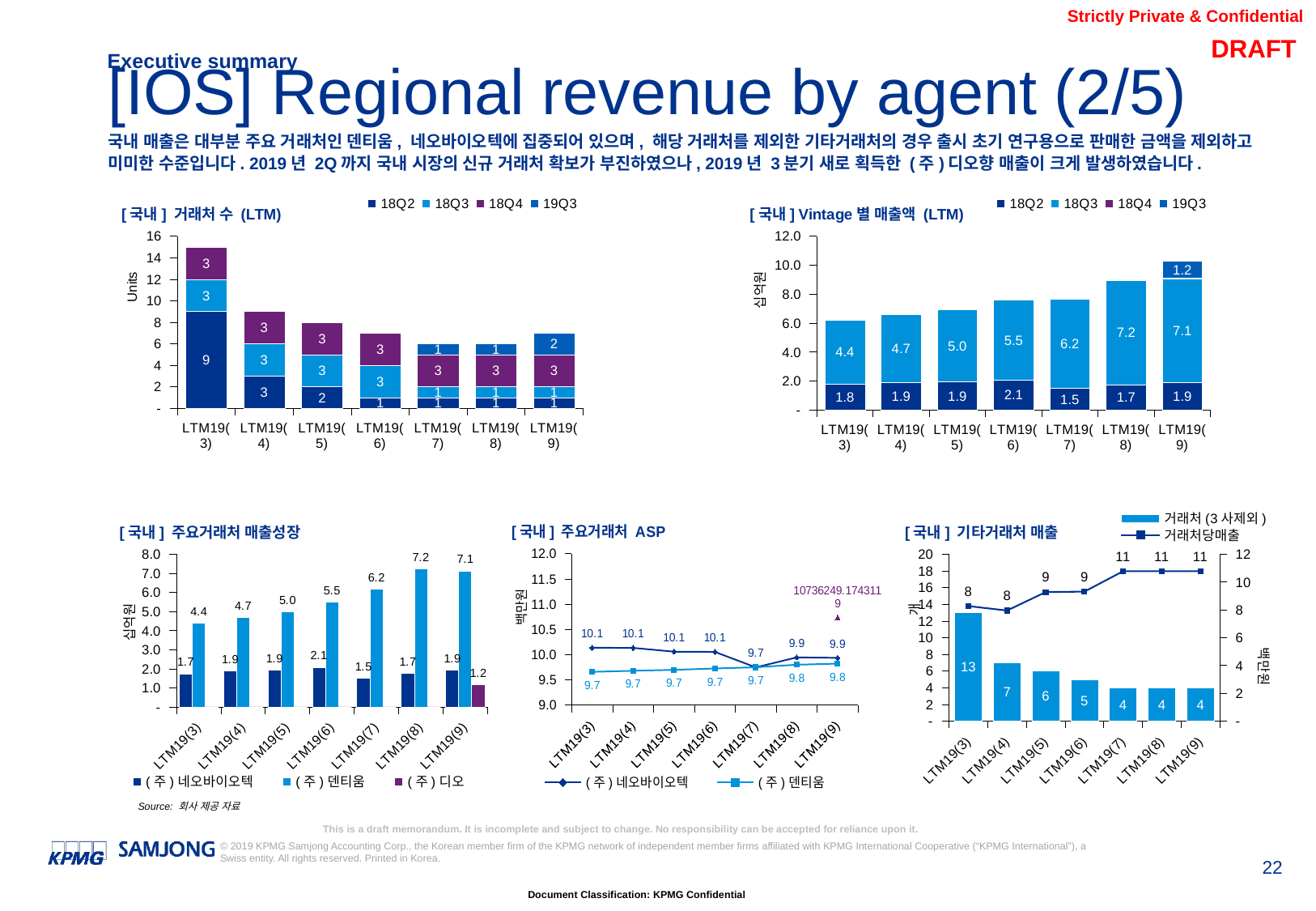

Executive summary
[IOS] Regional revenue by agent (2/5)
국내 매출은 대부분 주요 거래처인 덴티움, 네오바이오텍에 집중되어 있으며, 해당 거래처를 제외한 기타거래처의 경우 출시 초기 연구용으로 판매한 금액을 제외하고 미미한 수준입니다. 2019년 2Q까지 국내 시장의 신규 거래처 확보가 부진하였으나, 2019년 3분기 새로 획득한 (주)디오향 매출이 크게 발생하였습니다.

### Chart: [국내] 거래처 수 (LTM)

| Category | 18Q2 | 18Q3 | 18Q4 | 19Q3 |
|---|---|---|---|---|
| LTM19(3) | 9.0 | 3.0 | 3.0 | None |
| LTM19(4) | 3.0 | 3.0 | 3.0 | None |
| LTM19(5) | 2.0 | 3.0 | 3.0 | None |
| LTM19(6) | 1.0 | 3.0 | 3.0 | None |
| LTM19(7) | 1.0 | 1.0 | 3.0 | 1.0 |
| LTM19(8) | 1.0 | 1.0 | 3.0 | 1.0 |
| LTM19(9) | 1.0 | 1.0 | 3.0 | 2.0 |

### Chart: [국내] Vintage별 매출액 (LTM)

| Category | 18Q2 | 18Q3 | 18Q4 | 19Q3 |
|---|---|---|---|---|
| LTM19(3) | 1804200004.0 | 4404090909.0 | 36090910.0 | 0.0 |
| LTM19(4) | 1893627279.0 | 4704090909.0 | 36090910.0 | 0.0 |
| LTM19(5) | 1929990918.0 | 5004090909.0 | 36090910.0 | 0.0 |
| LTM19(6) | 2080827281.0 | 5504090909.0 | 36090910.0 | 0.0 |
| LTM19(7) | 1500827281.0 | 6180000000.0 | 36090910.0 | 7000000.0 |
| LTM19(8) | 1749918190.0 | 7221200000.0 | 36090910.0 | 7000000.0 |
| LTM19(9) | 1927190917.0 | 7128800000.0 | 36090910.0 | 1177251160.0 |

### Chart: [국내] 주요거래처 매출성장

| Category | (주)네오바이오텍 | (주)덴티움 | (주)디오 |
|---|---|---|---|
| LTM19(3) | 1743290915.0 | 4393636364.0 | 0.0 |
| LTM19(4) | 1884536370.0 | 4693636364.0 | 0.0 |
| LTM19(5) | 1920900009.0 | 4993636364.0 | 0.0 |
| LTM19(6) | 2080827281.0 | 5493636364.0 | 0.0 |
| LTM19(7) | 1500827281.0 | 6180000000.0 | 0.0 |
| LTM19(8) | 1749918190.0 | 7221200000.0 | 0.0 |
| LTM19(9) | 1927190917.0 | 7128800000.0 | 1170251160.0 |

### Chart: [국내] 주요거래처 ASP

| Category | (주)네오바이오텍 | (주)덴티움 | (주)디오 |
|---|---|---|---|
| LTM19(3) | 10135412.296511628 | 9656343.657142857 | None |
| LTM19(4) | 10131915.967741935 | 9677600.750515465 | None |
| LTM19(5) | 10057068.109947644 | 9696381.289320389 | None |
| LTM19(6) | 10052305.70531401 | 9723250.20176991 | None |
| LTM19(7) | 9745631.694805196 | 9747634.06940063 | None |
| LTM19(8) | 9942716.988636363 | 9798100.407055631 | None |
| LTM19(9) | 9933973.798969071 | 9819283.746556474 | 10736249.174311927 |

### Chart: [국내] 기타거래처 매출

| Category | 거래처(3사제외) | 거래처당매출 |
|---|---|---|
| LTM19(3) | 13.0 | 8265734.153846154 |
| LTM19(4) | 7.0 | 7948052.0 |
| LTM19(5) | 6.0 | 9272727.333333334 |
| LTM19(6) | 5.0 | 9309091.0 |
| LTM19(7) | 4.0 | 10772727.5 |
| LTM19(8) | 4.0 | 10772727.5 |
| LTM19(9) | 4.0 | 10772727.5 |
Source: 회사 제공 자료